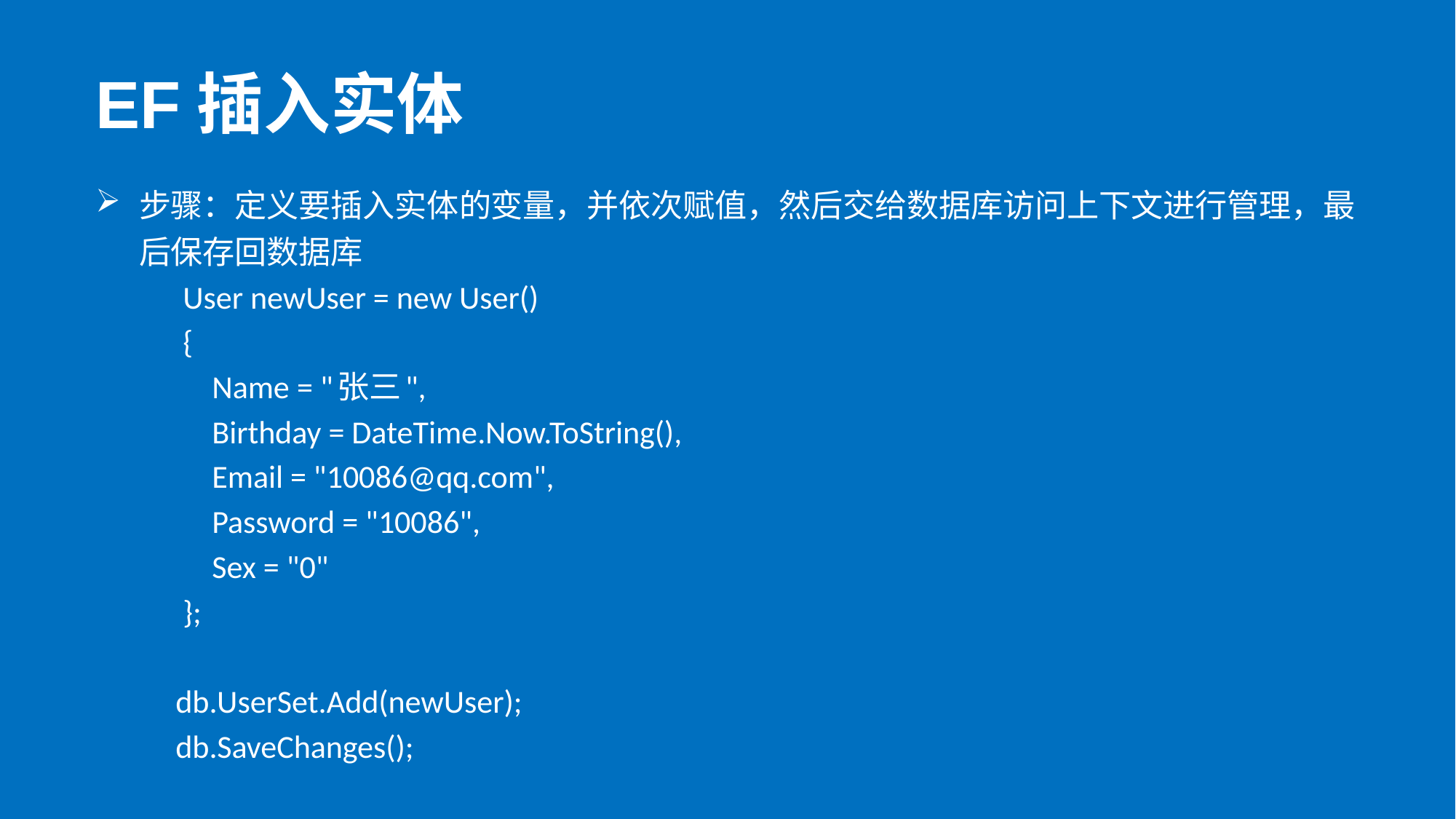

# EF插入实体
步骤：定义要插入实体的变量，并依次赋值，然后交给数据库访问上下文进行管理，最后保存回数据库
            User newUser = new User()
            {
                Name = "张三",
                Birthday = DateTime.Now.ToString(),
                Email = "10086@qq.com",
                Password = "10086",
                Sex = "0"
            };

           db.UserSet.Add(newUser);
           db.SaveChanges();